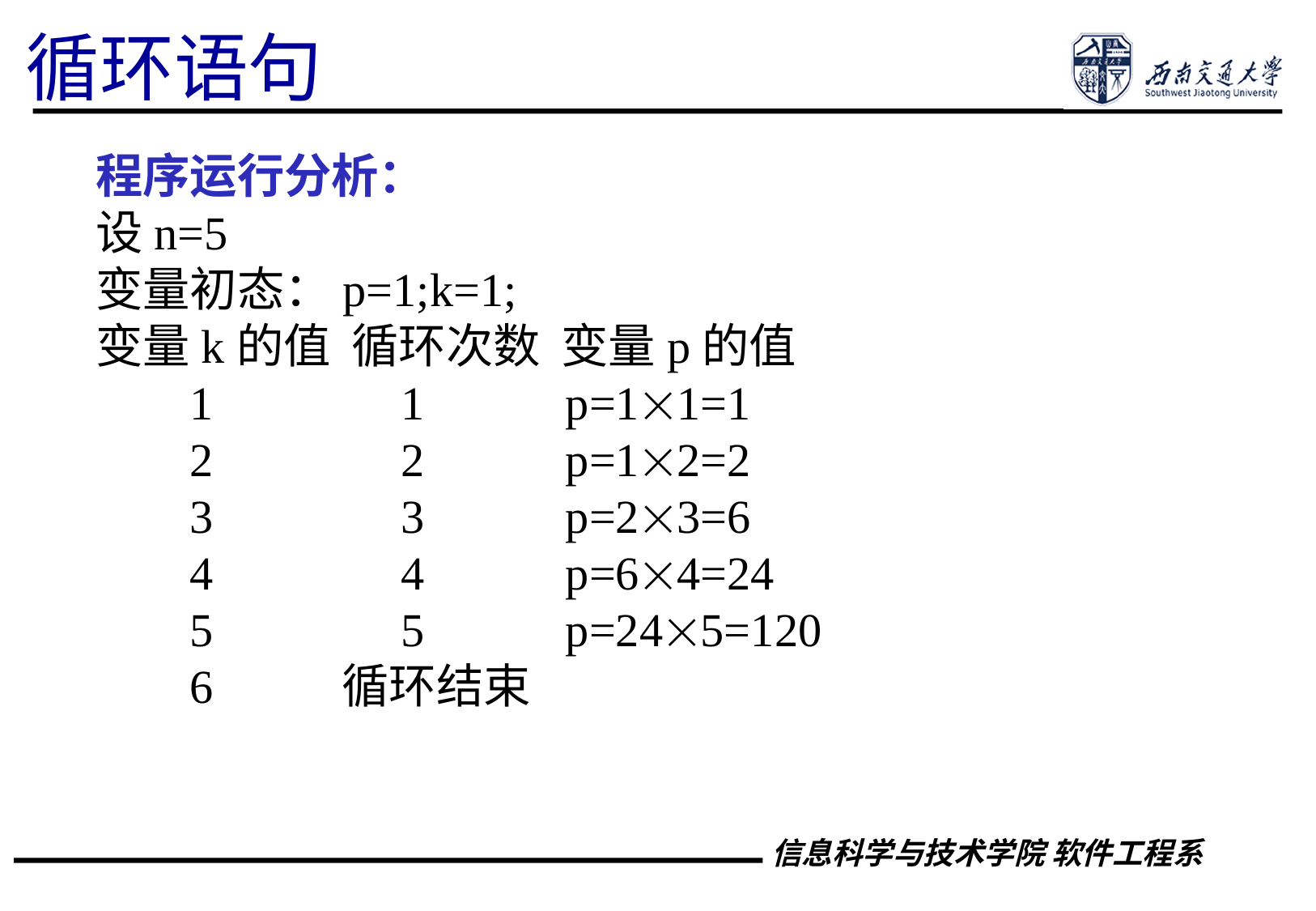

循环语句
程序运行分析：
设n=5
变量初态：p=1;k=1;
变量k的值  循环次数  变量p的值
        1                1            p=1×1=1
        2                2            p=1×2=2
        3                3            p=2×3=6
        4                4            p=6×4=24
        5                5            p=24×5=120
        6          循环结束